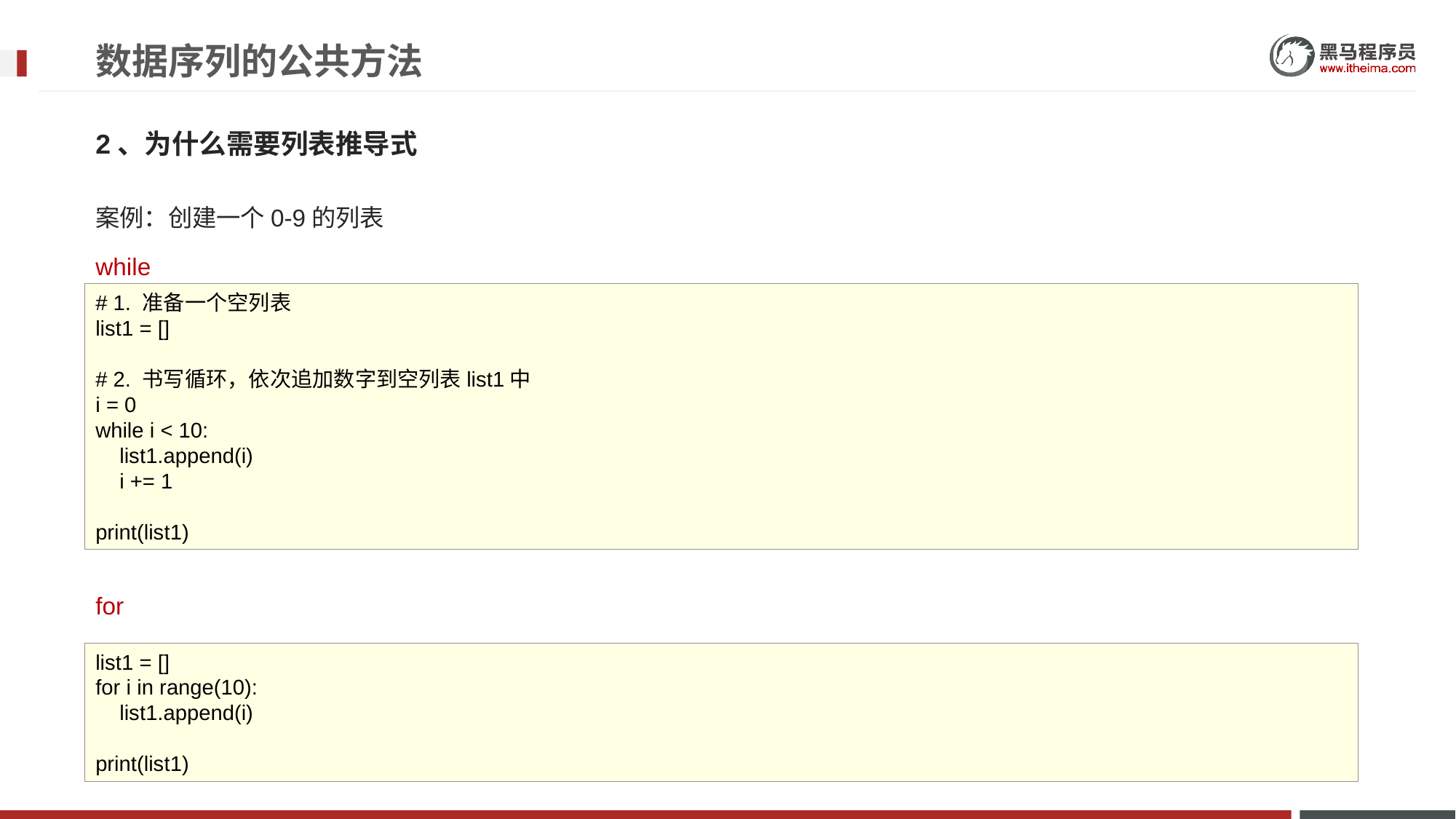

# 数据序列的公共方法
2、为什么需要列表推导式
案例：创建一个0-9的列表
while

for

# 1. 准备一个空列表
list1 = []

# 2. 书写循环，依次追加数字到空列表list1中
i = 0
while i < 10:
    list1.append(i)
    i += 1

print(list1)
list1 = []
for i in range(10):
    list1.append(i)

print(list1)